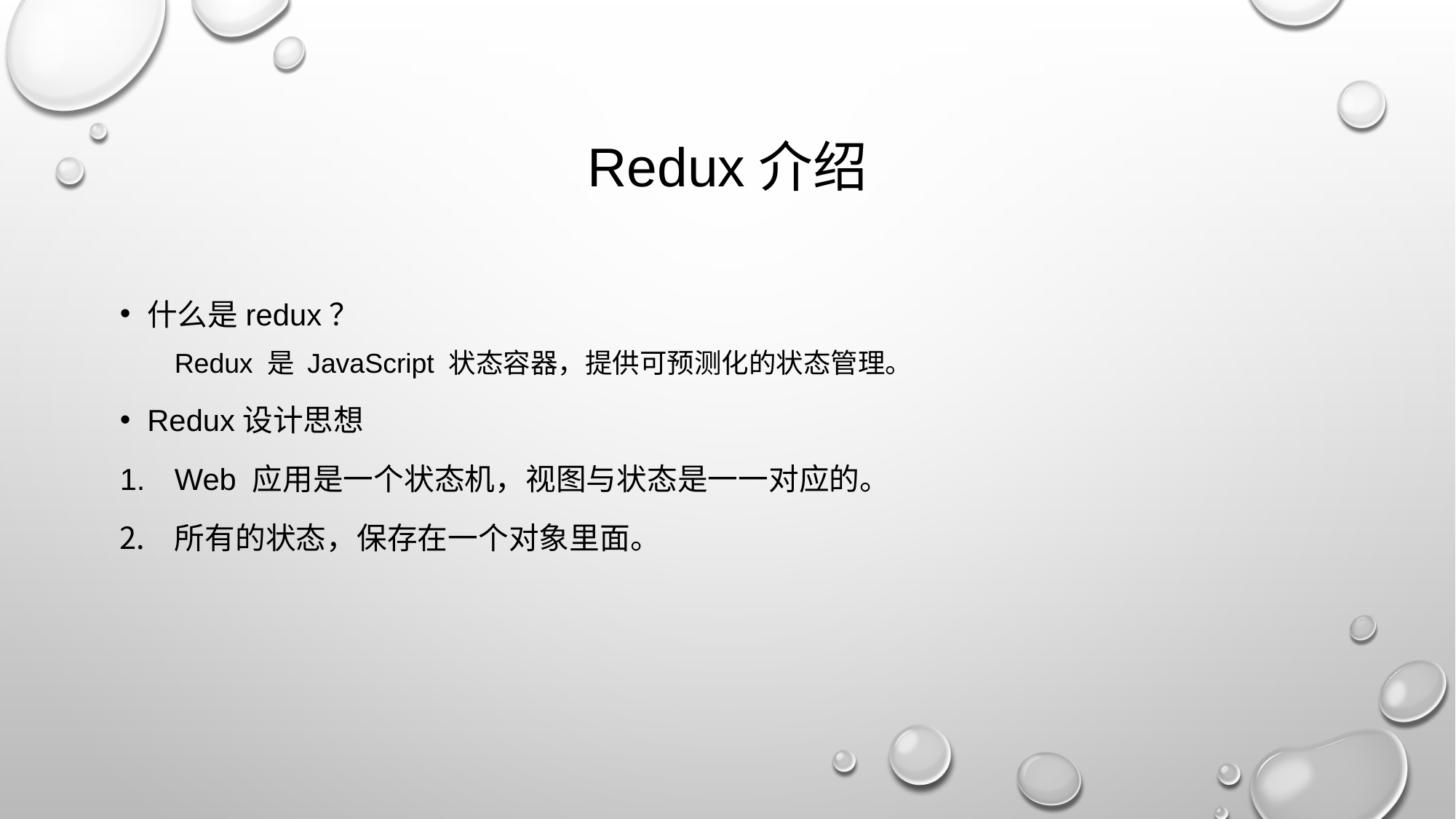

# Redux介绍
什么是redux？
Redux 是 JavaScript 状态容器，提供可预测化的状态管理。
Redux设计思想
Web 应用是一个状态机，视图与状态是一一对应的。
所有的状态，保存在一个对象里面。